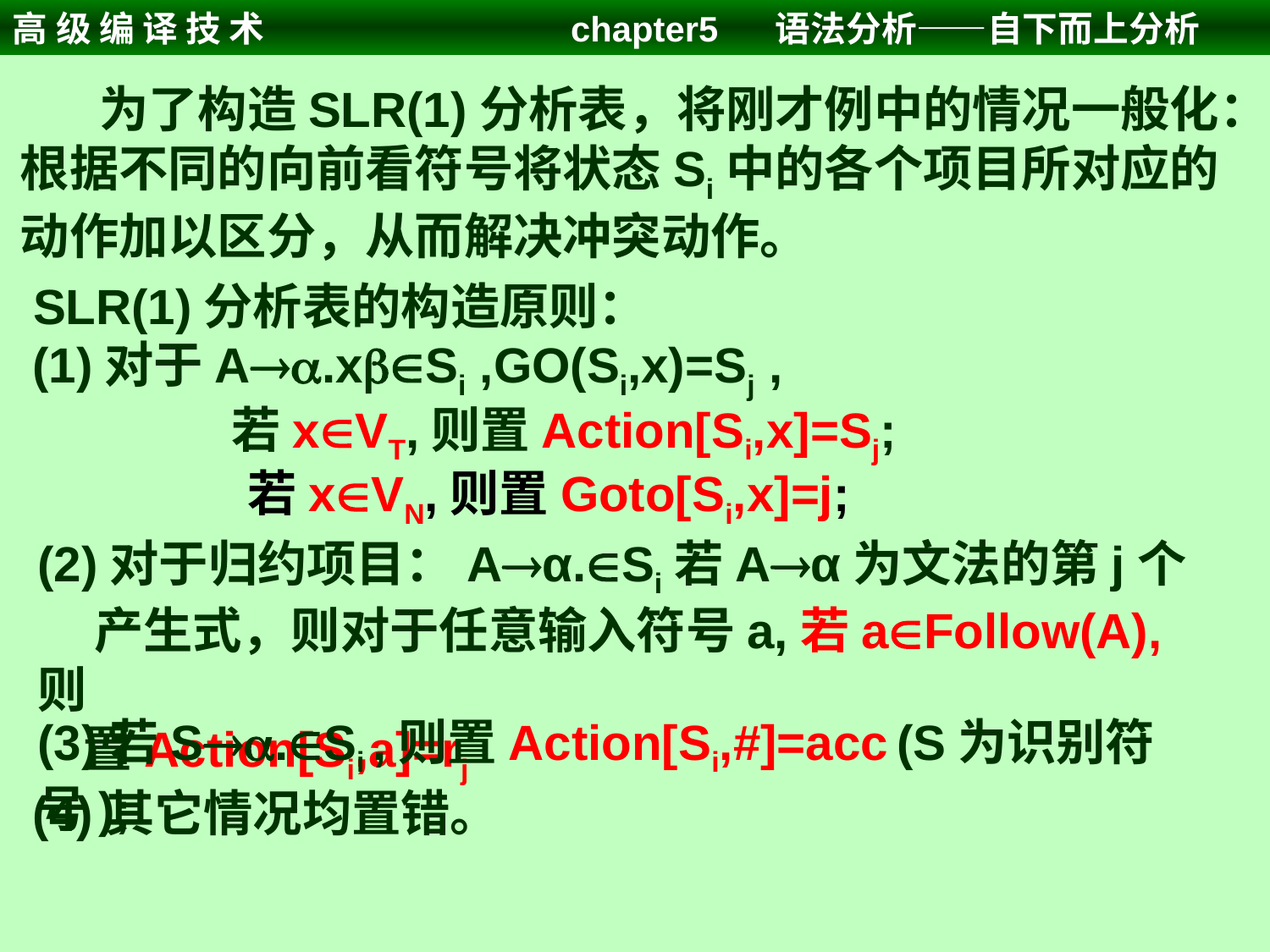

为了构造SLR(1)分析表，将刚才例中的情况一般化：
根据不同的向前看符号将状态Si中的各个项目所对应的
动作加以区分，从而解决冲突动作。
SLR(1)分析表的构造原则：
(1)对于A→α.xβ∈Si ,GO(Si,x)=Sj ,
若x∈VT,则置Action[Si,x]=Sj;
若x∈VN,则置Goto[Si,x]=j;
(2)对于归约项目：A→α.∈Si若A→α为文法的第j个
    产生式，则对于任意输入符号a,若a∈Follow(A),则
   置Action[Si,a]=rj
(3)若S→α.∈Si ,则置Action[Si,#]=acc (S为识别符号);
(4)其它情况均置错。